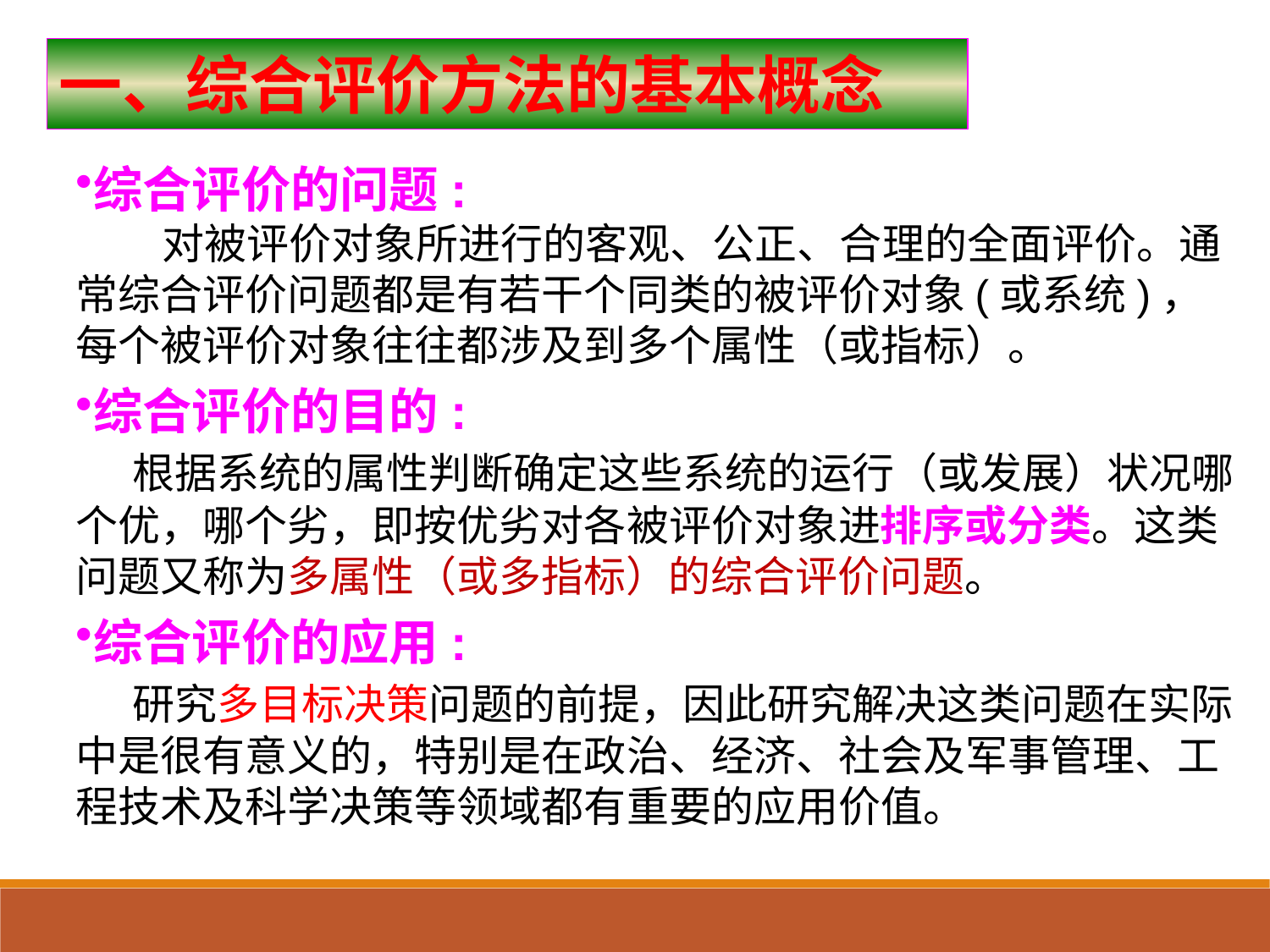

一、综合评价方法的基本概念
综合评价的问题:
        对被评价对象所进行的客观、公正、合理的全面评价。通常综合评价问题都是有若干个同类的被评价对象(或系统)，每个被评价对象往往都涉及到多个属性（或指标）。
综合评价的目的:
    根据系统的属性判断确定这些系统的运行（或发展）状况哪个优，哪个劣，即按优劣对各被评价对象进排序或分类。这类问题又称为多属性（或多指标）的综合评价问题。
综合评价的应用:
    研究多目标决策问题的前提，因此研究解决这类问题在实际中是很有意义的，特别是在政治、经济、社会及军事管理、工程技术及科学决策等领域都有重要的应用价值。